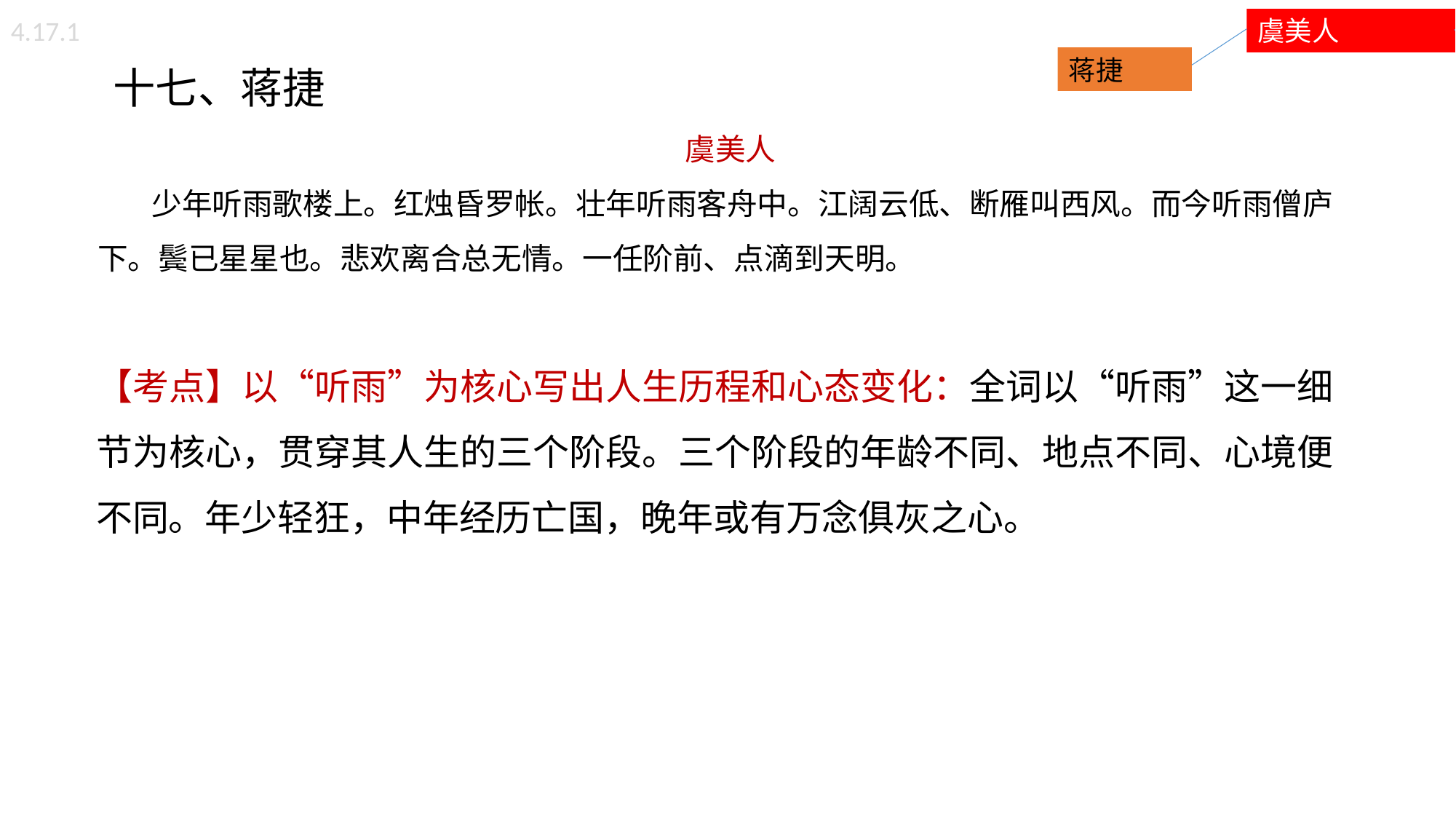

4.17.1
虞美人
 十七、蒋捷
虞美人
       少年听雨歌楼上。红烛昏罗帐。壮年听雨客舟中。江阔云低、断雁叫西风。而今听雨僧庐下。鬓已星星也。悲欢离合总无情。一任阶前、点滴到天明。

【考点】以“听雨”为核心写出人生历程和心态变化：全词以“听雨”这一细节为核心，贯穿其人生的三个阶段。三个阶段的年龄不同、地点不同、心境便不同。年少轻狂，中年经历亡国，晚年或有万念俱灰之心。
蒋捷